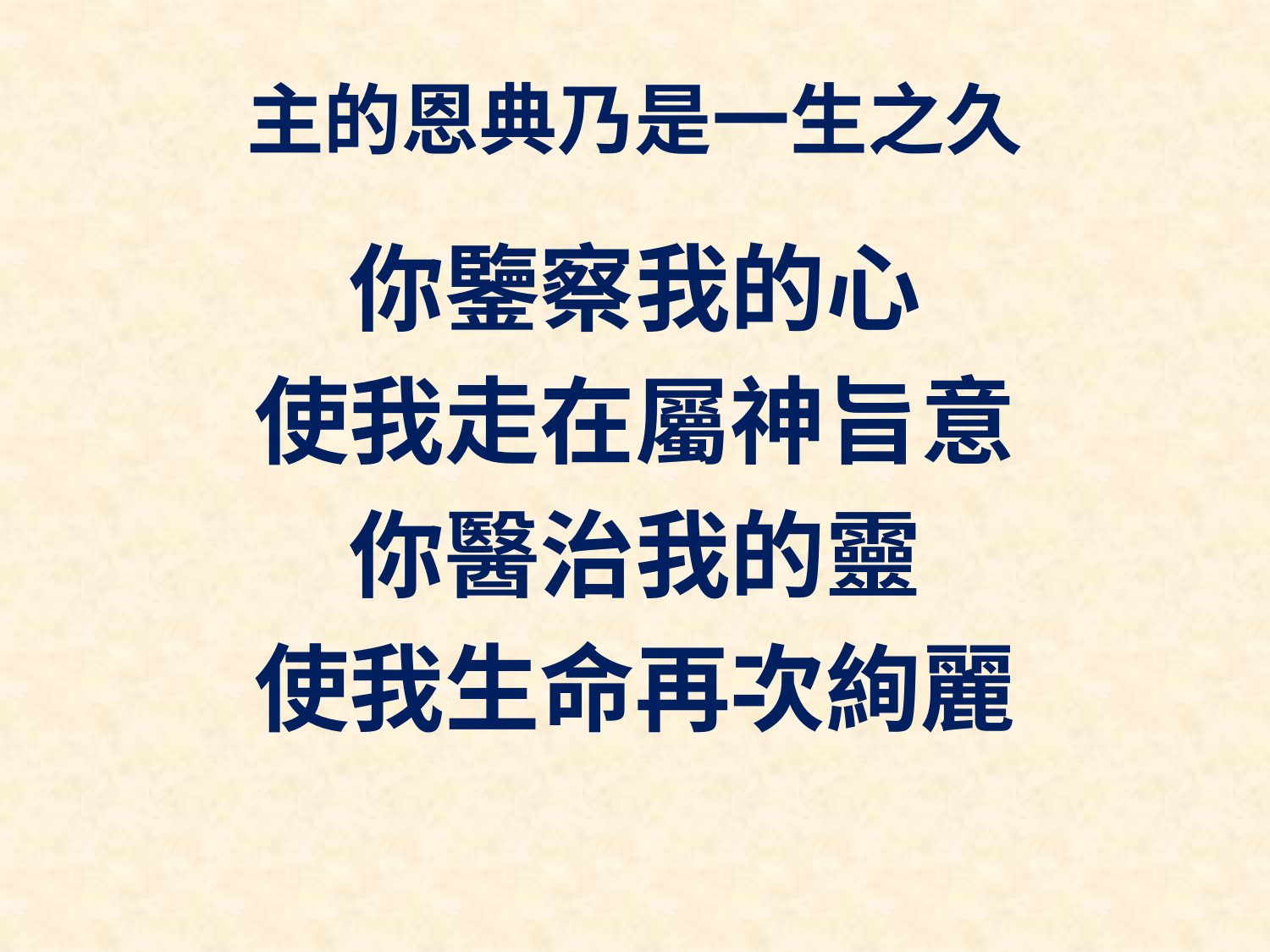

# 主的恩典乃是一生之久
你鑒察我的心
使我走在屬神旨意
你醫治我的靈
使我生命再次絢麗